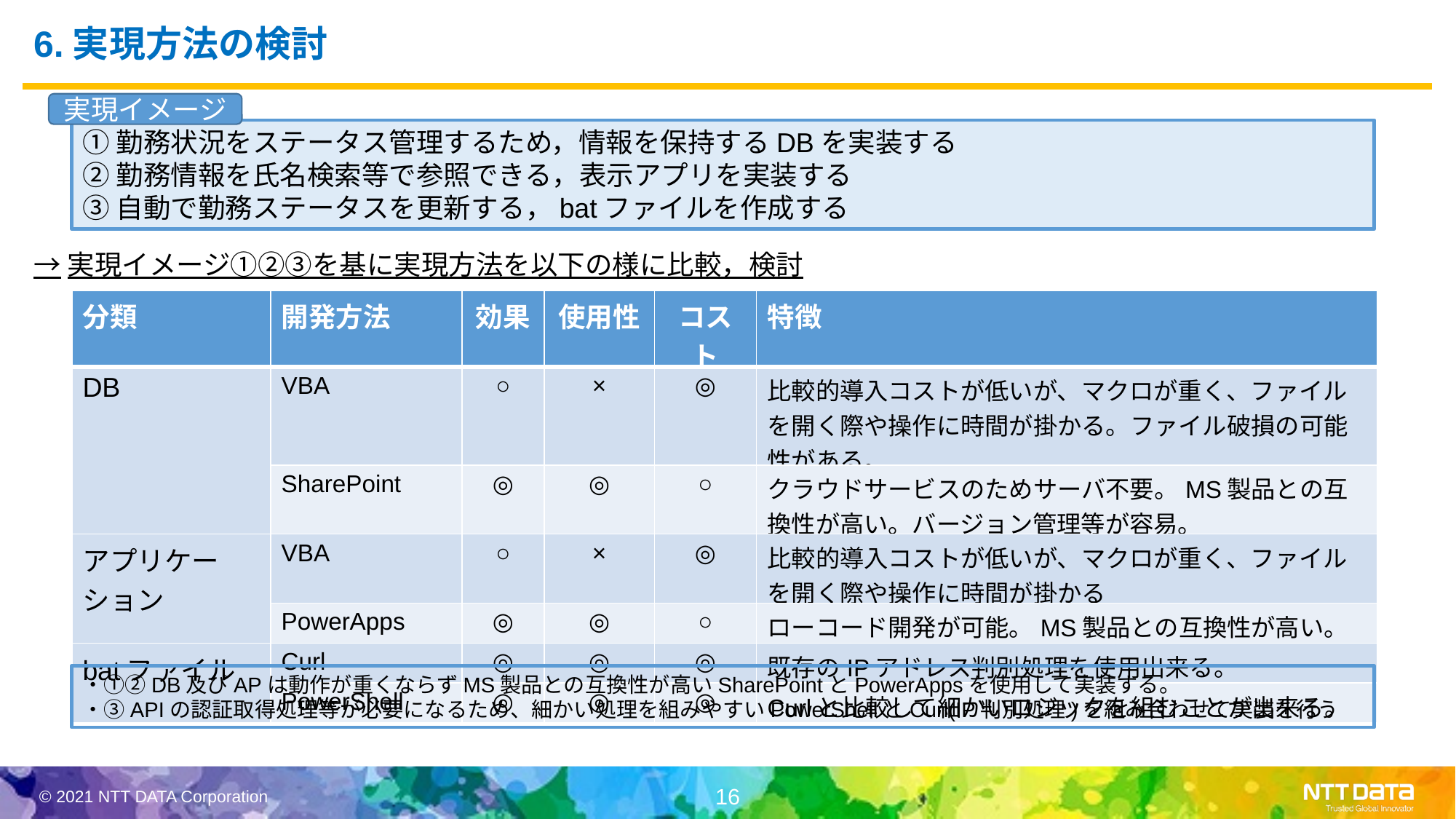

# 6.実現方法の検討
実現イメージ
①勤務状況をステータス管理するため，情報を保持するDBを実装する
②勤務情報を氏名検索等で参照できる，表示アプリを実装する
③自動で勤務ステータスを更新する，batファイルを作成する
→実現イメージ①②③を基に実現方法を以下の様に比較，検討
| 分類 | 開発方法 | 効果 | 使用性 | コスト | 特徴 |
| --- | --- | --- | --- | --- | --- |
| DB | VBA | ○ | × | ◎ | 比較的導入コストが低いが、マクロが重く、ファイルを開く際や操作に時間が掛かる。ファイル破損の可能性がある。 |
|  | SharePoint | ◎ | ◎ | ○ | クラウドサービスのためサーバ不要。MS製品との互換性が高い。バージョン管理等が容易。 |
| アプリケーション | VBA | ○ | × | ◎ | 比較的導入コストが低いが、マクロが重く、ファイルを開く際や操作に時間が掛かる |
|  | PowerApps | ◎ | ◎ | ○ | ローコード開発が可能。MS製品との互換性が高い。 |
| batファイル | Curl | ◎ | ◎ | ◎ | 既存のIPアドレス判別処理を使用出来る。 |
|  | PowerShell | ◎ | ◎ | ◎ | Curlと比較して細かいロジックを組むことが出来る。 |
・①②DB及びAPは動作が重くならずMS製品との互換性が高いSharePointとPowerAppsを使用して実装する。
・③APIの認証取得処理等が必要になるため、細かい処理を組みやすいPowerShellとCurl(IP判別処理)を組み合わせて実装を行う